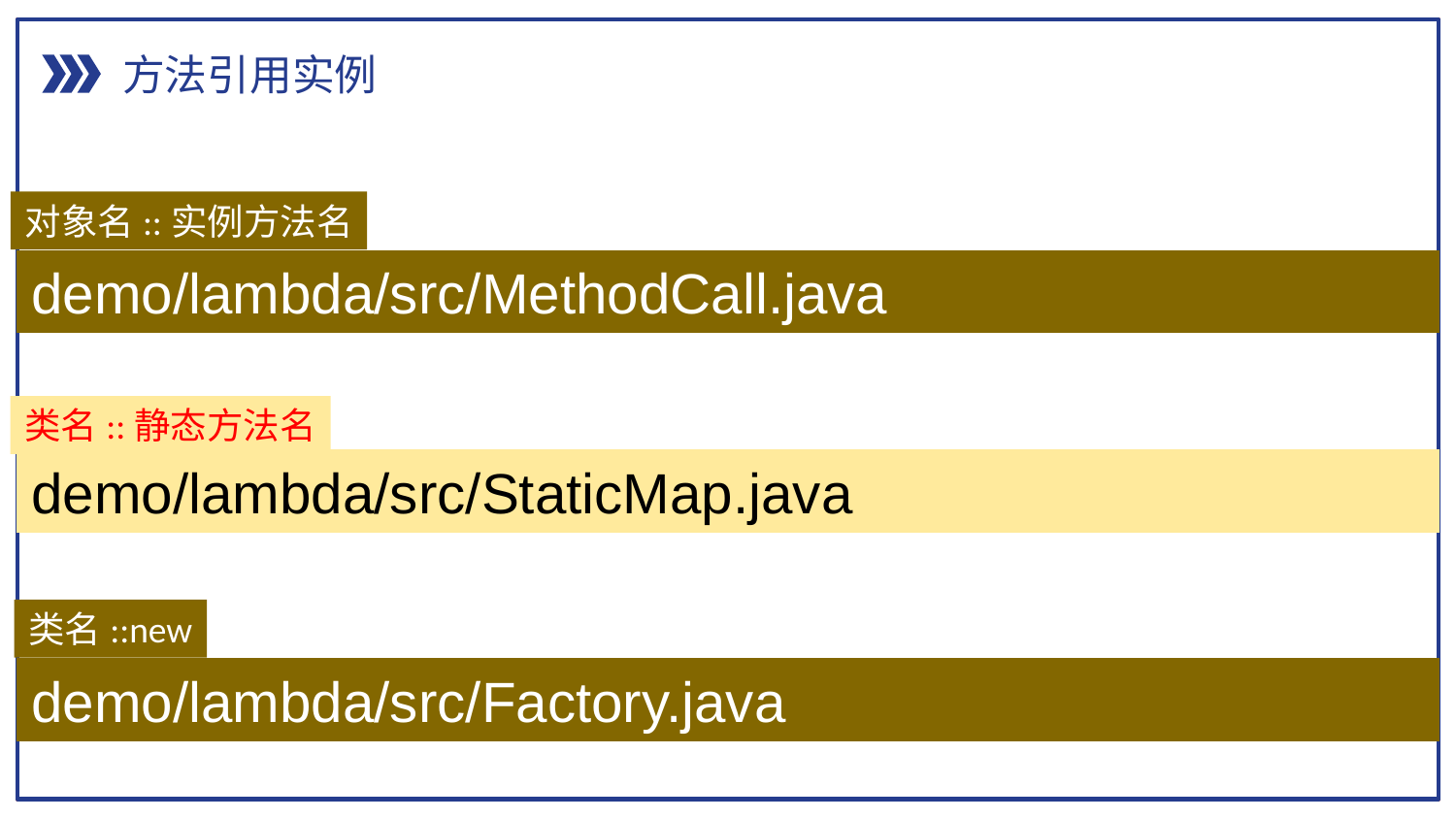

方法引用实例

对象名::实例方法名
demo/lambda/src/MethodCall.java
类名::静态方法名
demo/lambda/src/StaticMap.java
类名::new
demo/lambda/src/Factory.java